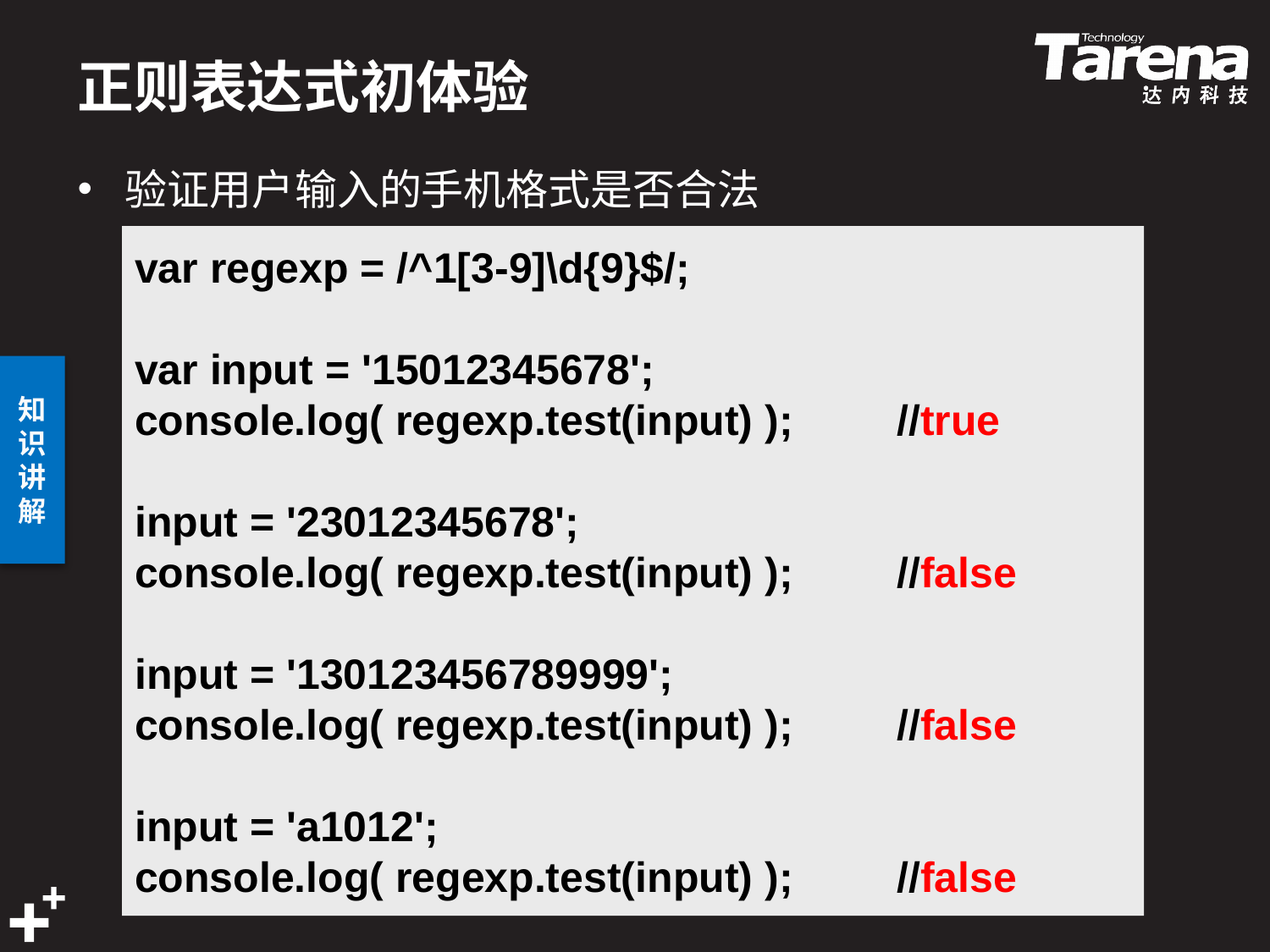

# 正则表达式初体验
验证用户输入的手机格式是否合法
var regexp = /^1[3-9]\d{9}$/;

var input = '15012345678';
console.log( regexp.test(input) );	//true

input = '23012345678';
console.log( regexp.test(input) );	//false

input = '130123456789999';
console.log( regexp.test(input) );	//false

input = 'a1012';
console.log( regexp.test(input) ); 	//false